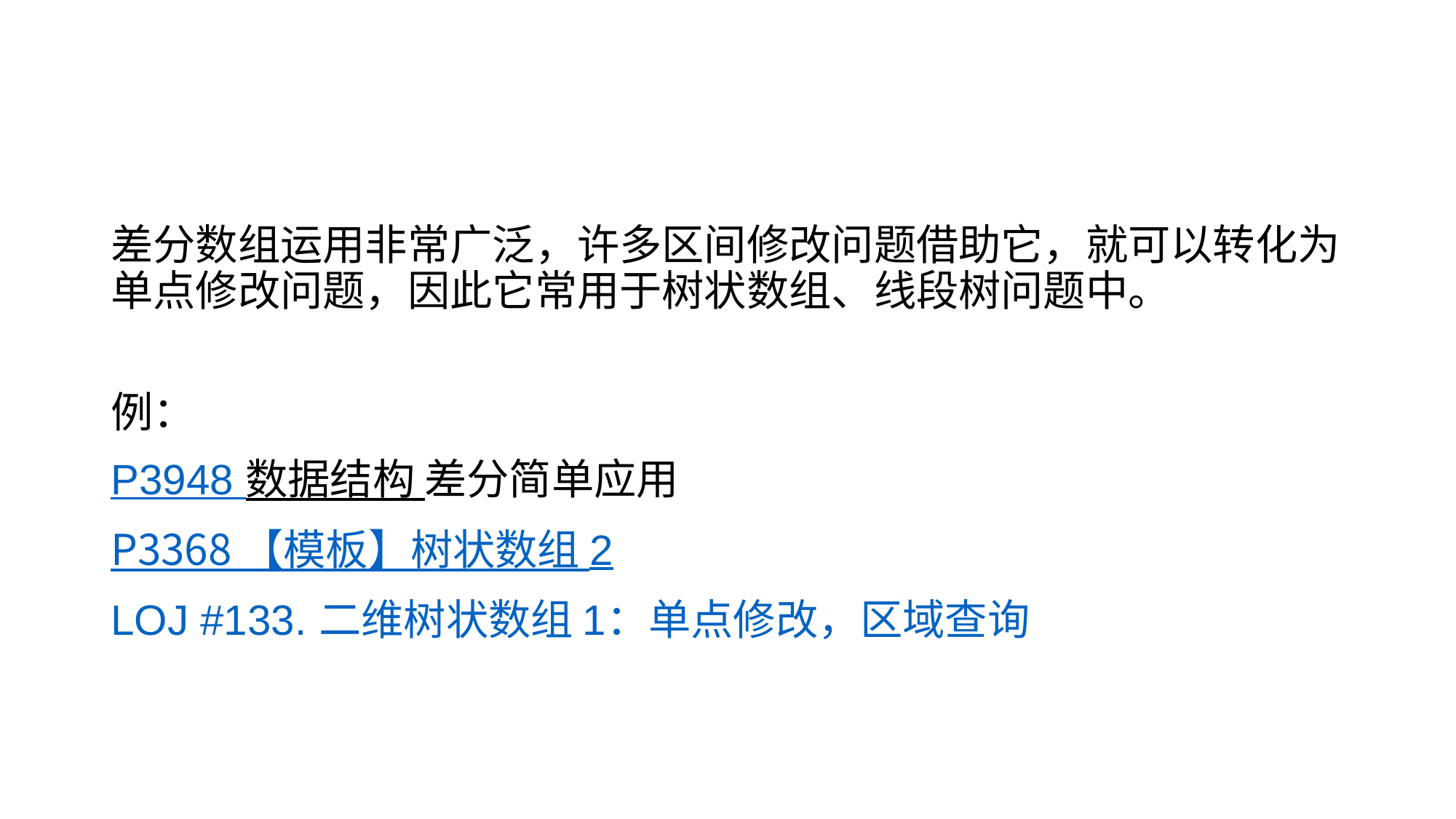

#
差分数组运用非常广泛，许多区间修改问题借助它，就可以转化为单点修改问题，因此它常用于树状数组、线段树问题中。

例：
P3948 数据结构 差分简单应用
P3368 【模板】树状数组 2
LOJ #133. 二维树状数组 1：单点修改，区域查询